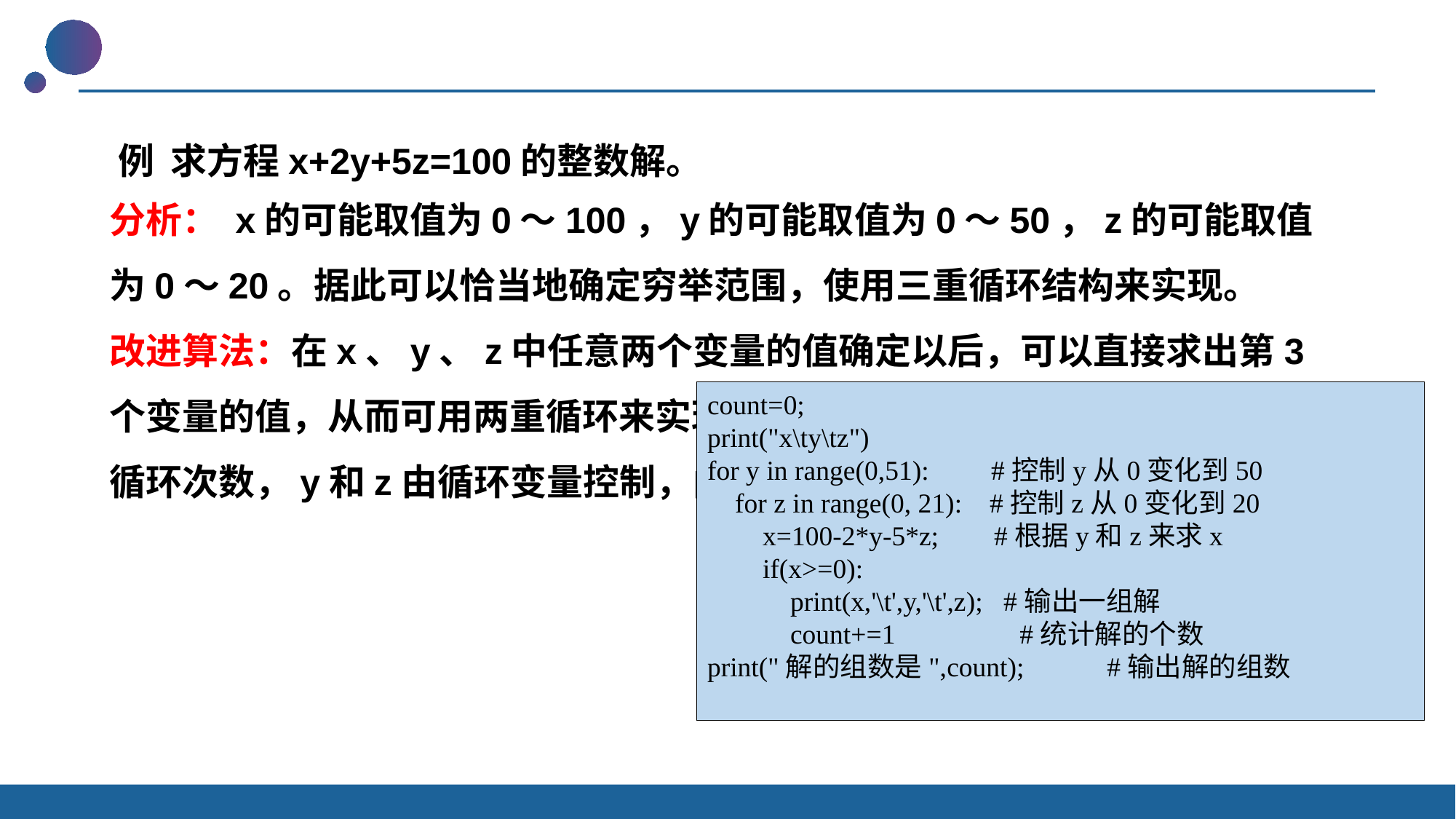

例  求方程x+2y+5z=100的整数解。
分析： x的可能取值为0～100，y的可能取值为0～50，z的可能取值为0～20。据此可以恰当地确定穷举范围，使用三重循环结构来实现。
改进算法：在x、y、z中任意两个变量的值确定以后，可以直接求出第3个变量的值，从而可用两重循环来实现。为提高程序的执行效率，尽量减少循环次数，y和z由循环变量控制，由y和z确定x。
count=0;
print("x\ty\tz")
for y in range(0,51):         #控制y从0变化到50
    for z in range(0, 21):    #控制z从0变化到20
        x=100-2*y-5*z;        #根据y和z来求x
        if(x>=0):
            print(x,'\t',y,'\t',z);   #输出一组解
            count+=1                  #统计解的个数
print("解的组数是",count);            #输出解的组数